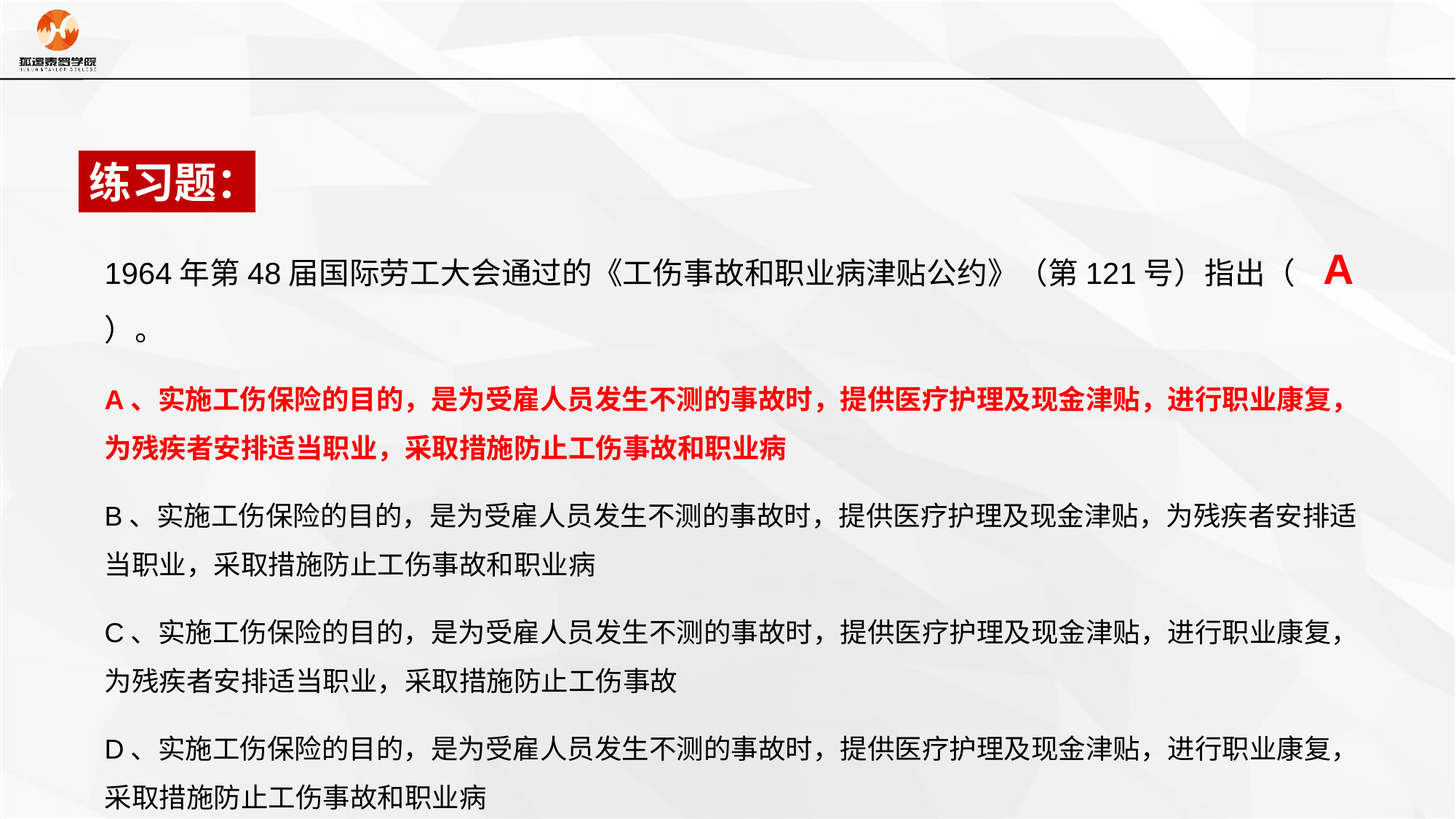

练习题：
1964年第48届国际劳工大会通过的《工伤事故和职业病津贴公约》（第121号）指出（   A   ）。
A、实施工伤保险的目的，是为受雇人员发生不测的事故时，提供医疗护理及现金津贴，进行职业康复，为残疾者安排适当职业，采取措施防止工伤事故和职业病
B、实施工伤保险的目的，是为受雇人员发生不测的事故时，提供医疗护理及现金津贴，为残疾者安排适当职业，采取措施防止工伤事故和职业病
C、实施工伤保险的目的，是为受雇人员发生不测的事故时，提供医疗护理及现金津贴，进行职业康复，为残疾者安排适当职业，采取措施防止工伤事故
D、实施工伤保险的目的，是为受雇人员发生不测的事故时，提供医疗护理及现金津贴，进行职业康复，采取措施防止工伤事故和职业病